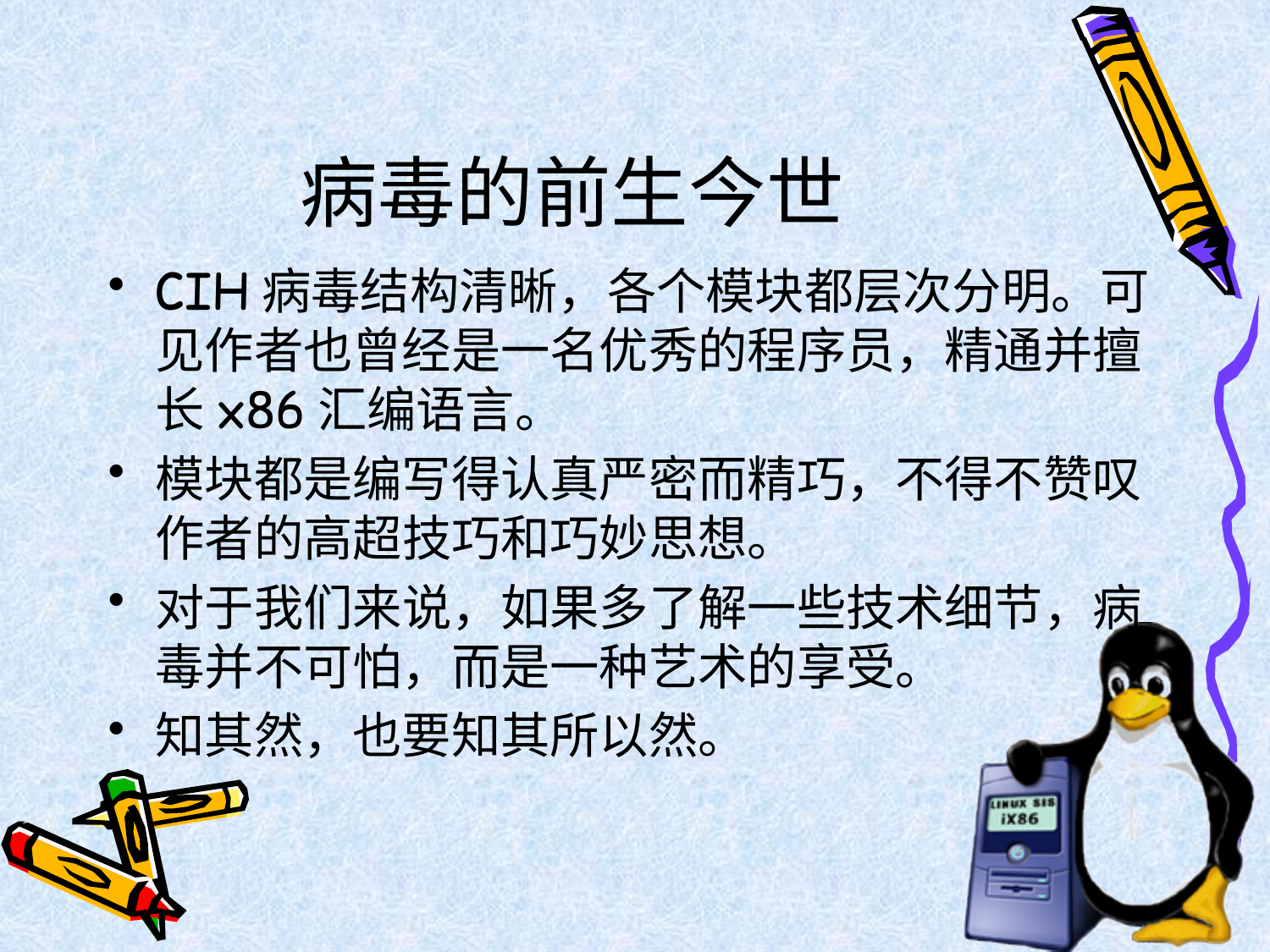

# 病毒的前生今世
CIH病毒结构清晰，各个模块都层次分明。可见作者也曾经是一名优秀的程序员，精通并擅长x86汇编语言。
模块都是编写得认真严密而精巧，不得不赞叹作者的高超技巧和巧妙思想。
对于我们来说，如果多了解一些技术细节，病毒并不可怕，而是一种艺术的享受。
知其然，也要知其所以然。